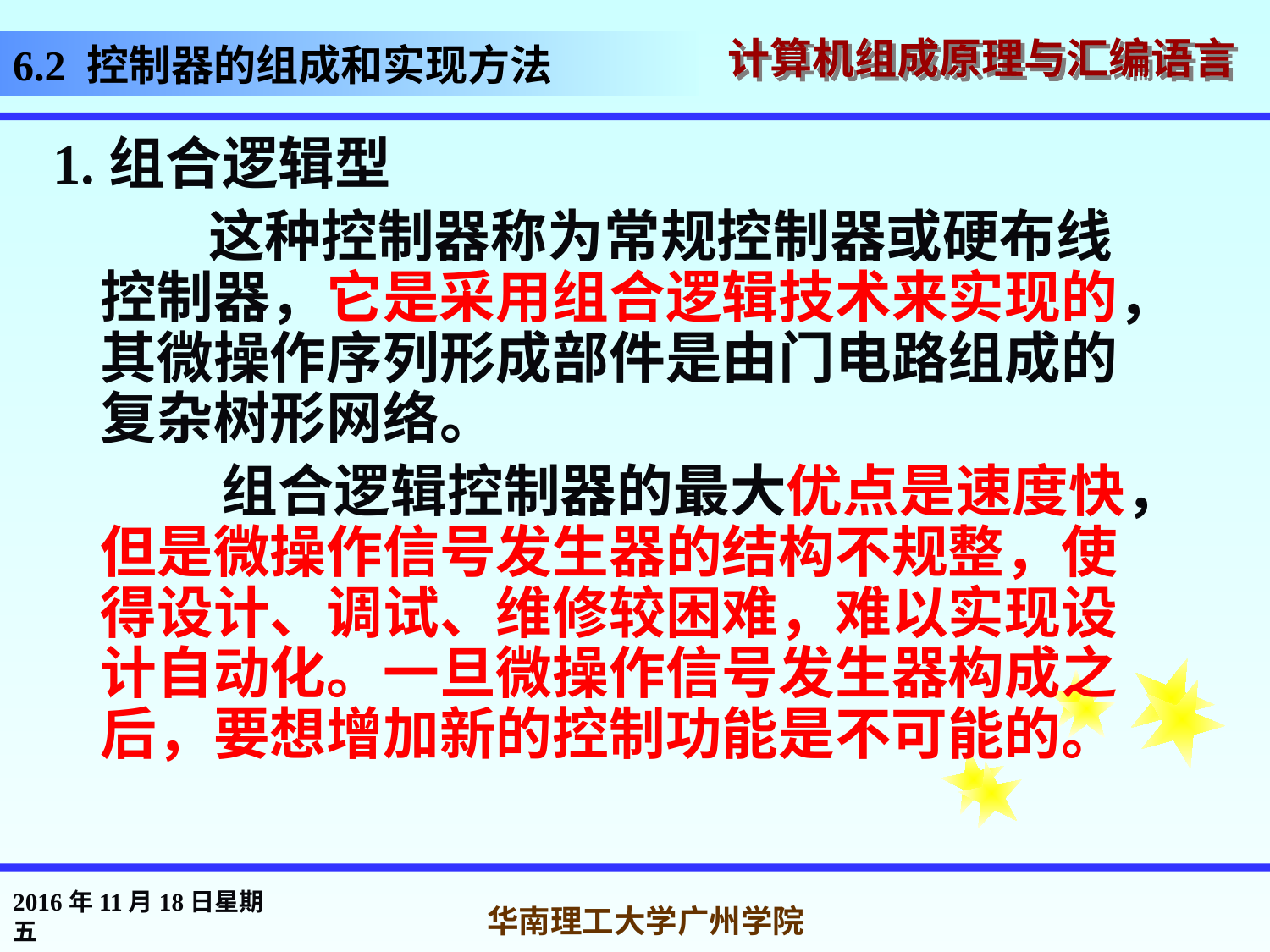

# 6.2 控制器的组成和实现方法
1.组合逻辑型
           这种控制器称为常规控制器或硬布线控制器，它是采用组合逻辑技术来实现的，其微操作序列形成部件是由门电路组成的复杂树形网络。
            组合逻辑控制器的最大优点是速度快，但是微操作信号发生器的结构不规整，使得设计、调试、维修较困难，难以实现设计自动化。一旦微操作信号发生器构成之后，要想增加新的控制功能是不可能的。
2016年11月18日星期五
华南理工大学广州学院